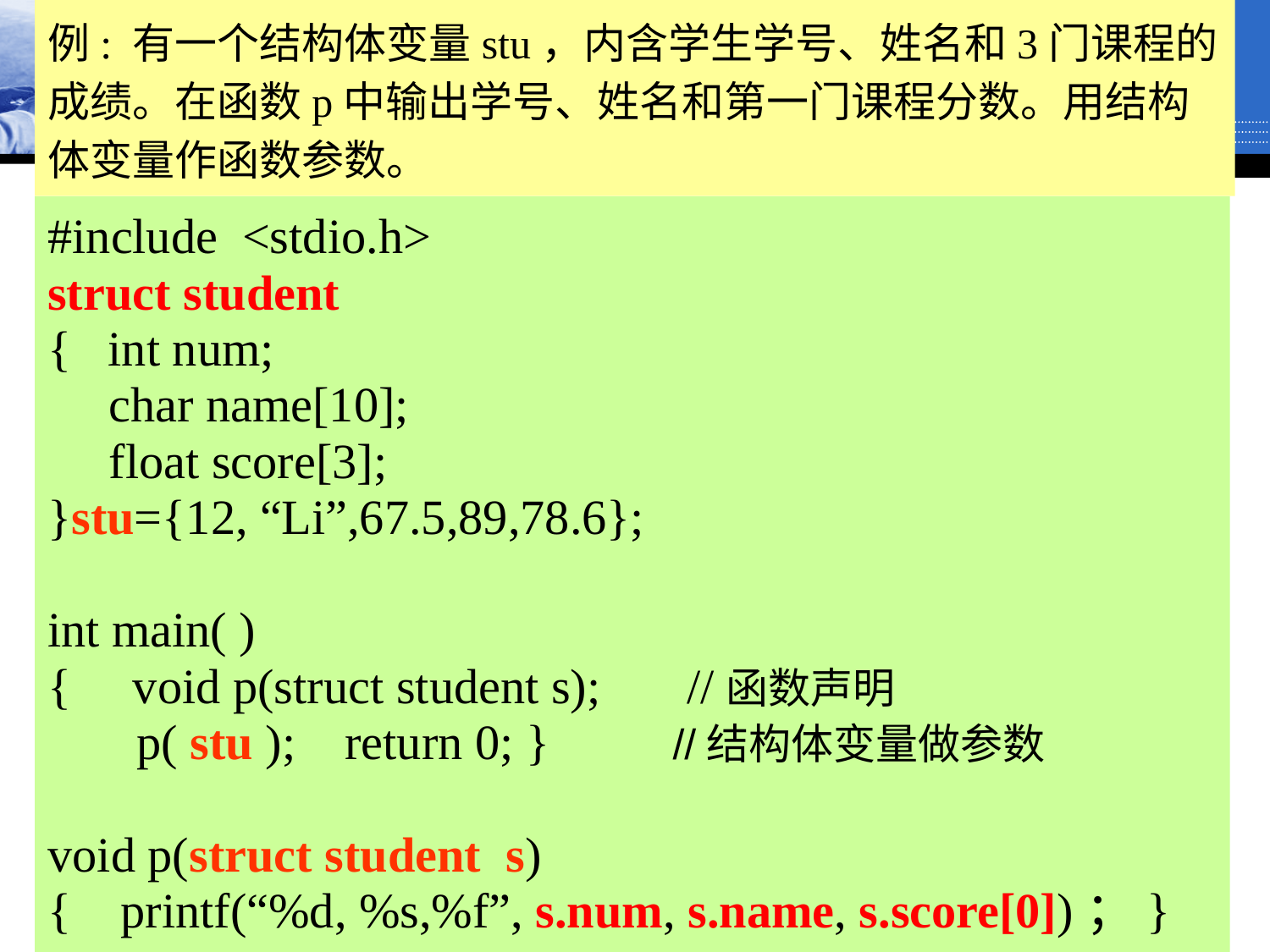

例: 有一个结构体变量stu，内含学生学号、姓名和3门课程的成绩。在函数p中输出学号、姓名和第一门课程分数。用结构体变量作函数参数。
举例
#include  <stdio.h>
struct student
{   int num;
     char name[10];
     float score[3];
}stu={12, “Li”,67.5,89,78.6};
int main( )
{     void p(struct student s);       //函数声明
       p( stu );    return 0; }          //结构体变量做参数
void p(struct student  s)
{    printf(“%d, %s,%f”, s.num, s.name, s.score[0])；}